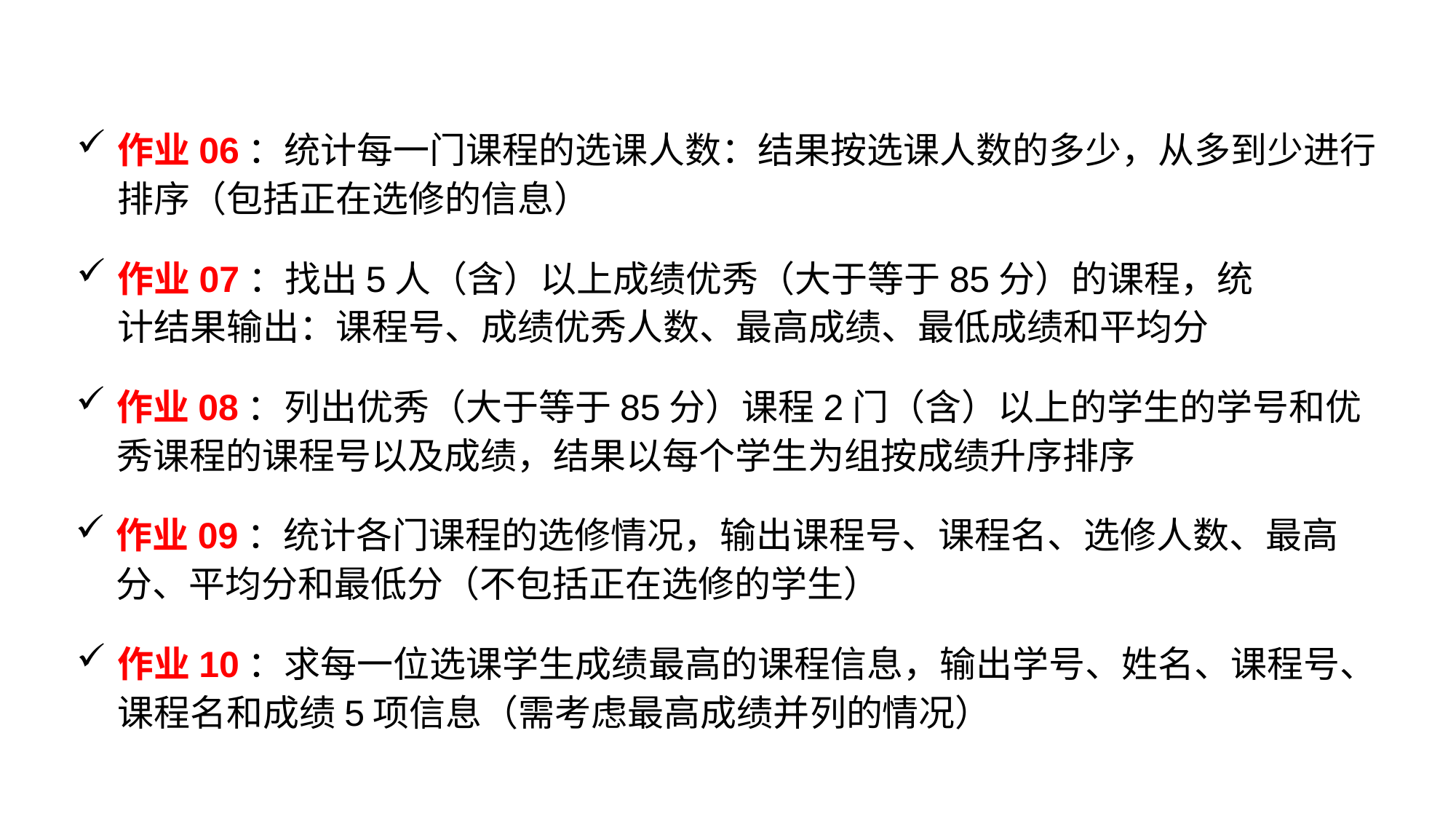

作业06：统计每一门课程的选课人数：结果按选课人数的多少，从多到少进行排序（包括正在选修的信息）
作业07：找出5人（含）以上成绩优秀（大于等于85分）的课程，统计结果输出：课程号、成绩优秀人数、最高成绩、最低成绩和平均分
作业08：列出优秀（大于等于85分）课程2门（含）以上的学生的学号和优秀课程的课程号以及成绩，结果以每个学生为组按成绩升序排序
作业09：统计各门课程的选修情况，输出课程号、课程名、选修人数、最高分、平均分和最低分（不包括正在选修的学生）
作业10：求每一位选课学生成绩最高的课程信息，输出学号、姓名、课程号、课程名和成绩5项信息（需考虑最高成绩并列的情况）